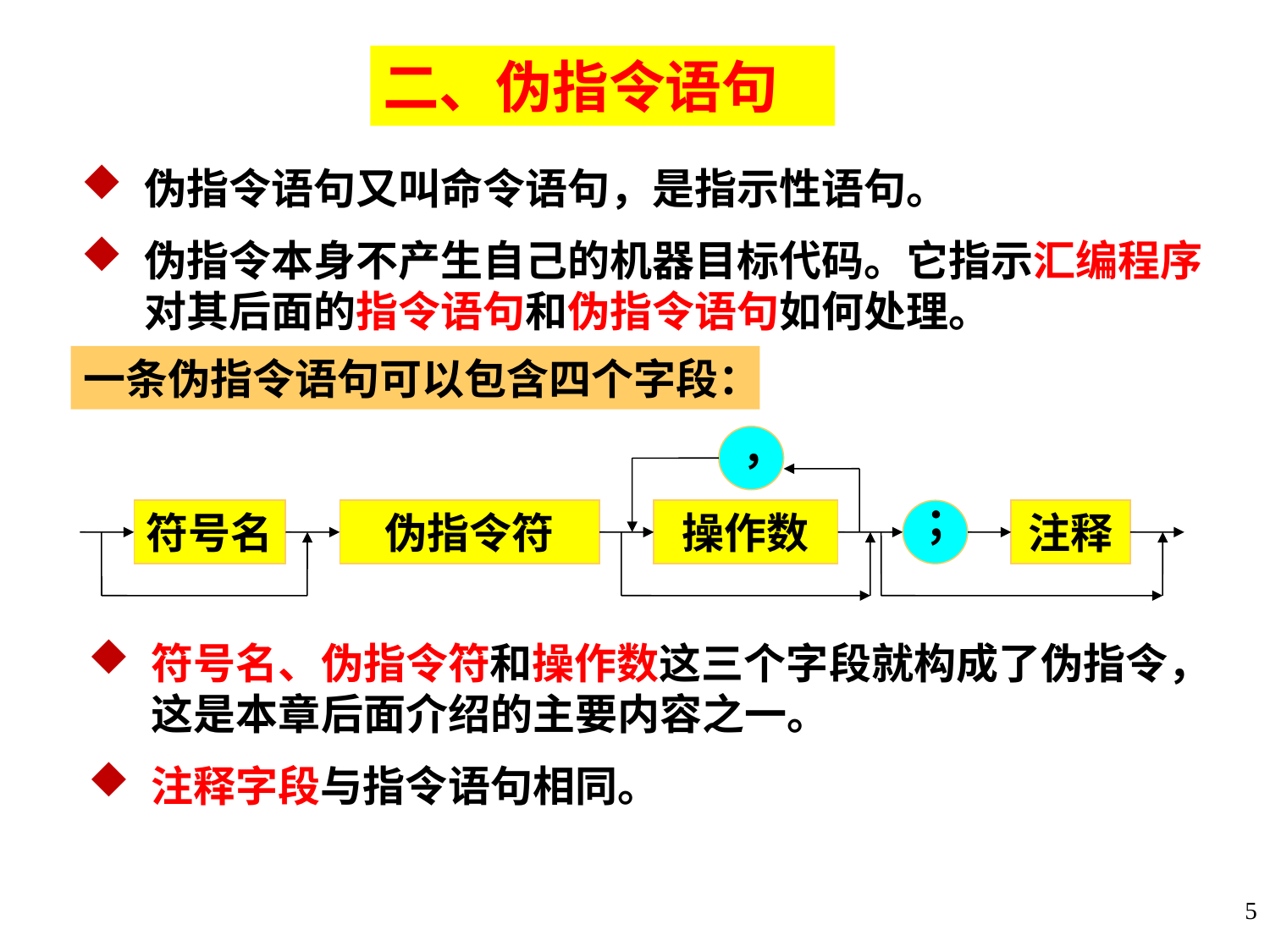

二、伪指令语句
伪指令语句又叫命令语句，是指示性语句。
伪指令本身不产生自己的机器目标代码。它指示汇编程序对其后面的指令语句和伪指令语句如何处理。

一条伪指令语句可以包含四个字段：
，

；
符号名
伪指令符
操作数

注释

符号名、伪指令符和操作数这三个字段就构成了伪指令，这是本章后面介绍的主要内容之一。
注释字段与指令语句相同。
5